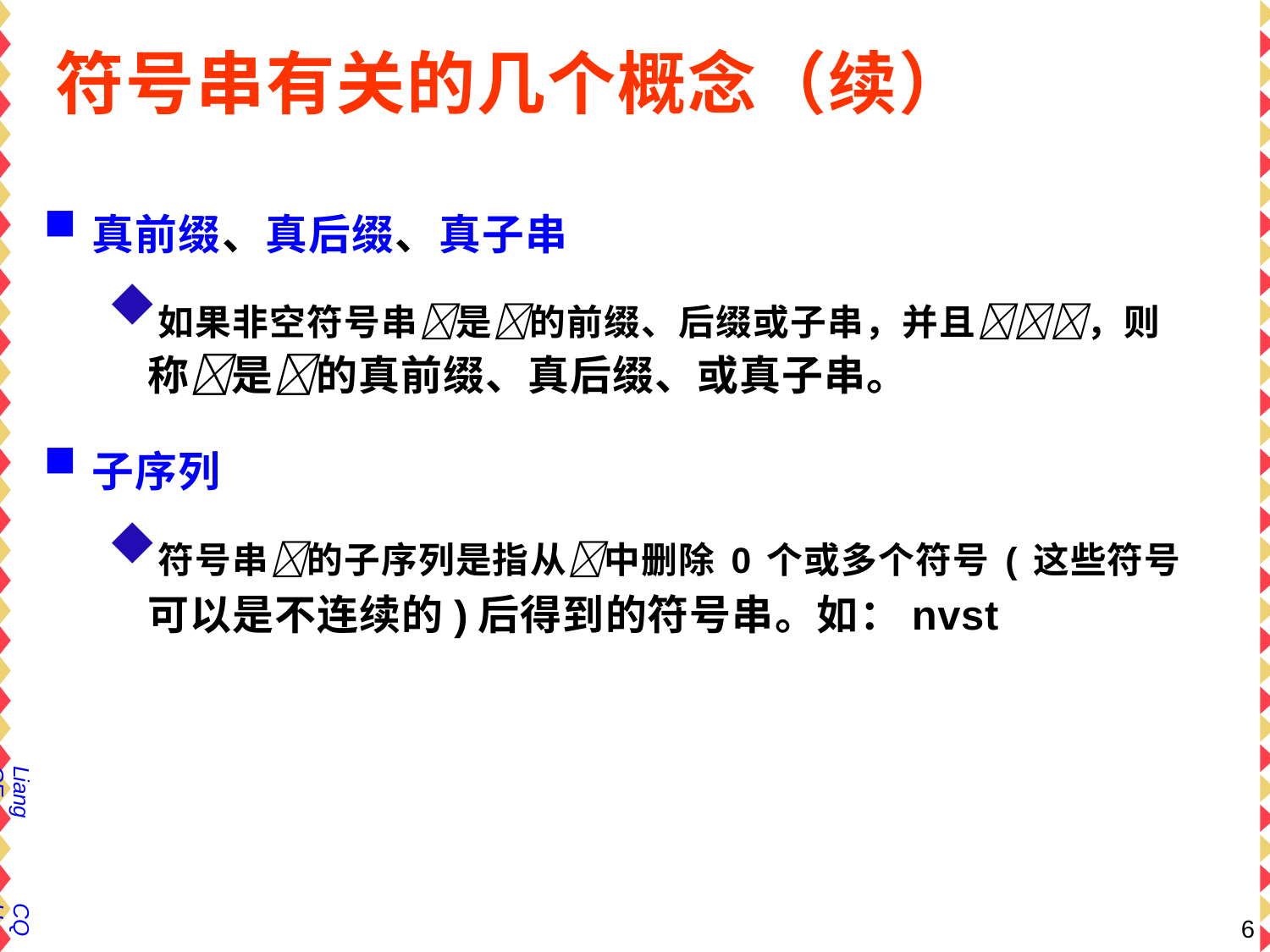

# 符号串有关的几个概念（续）
真前缀、真后缀、真子串
如果非空符号串β是α的前缀、后缀或子串，并且β≠α，则 称β是α的真前缀、真后缀、或真子串。
子序列
符号串α的子序列是指从α中删除0个或多个符号(这些符号 可以是不连续的)后得到的符号串。如：nvst
Liang GE
CQU
6